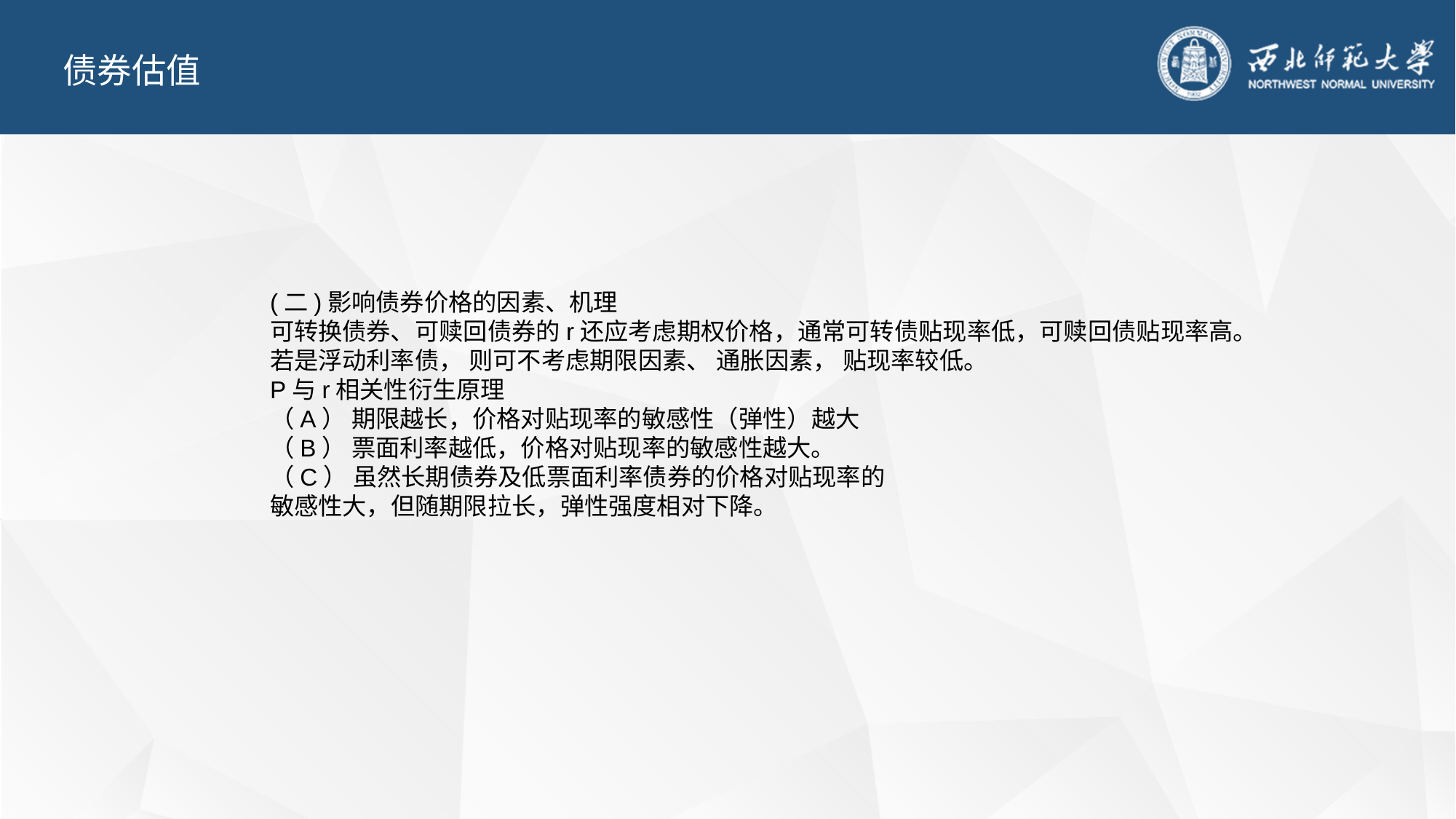

债券估值
(二)影响债券价格的因素、机理
可转换债券、可赎回债券的r还应考虑期权价格，通常可转债贴现率低，可赎回债贴现率高。
若是浮动利率债， 则可不考虑期限因素、 通胀因素， 贴现率较低。
P与r相关性衍生原理
（A） 期限越长，价格对贴现率的敏感性（弹性）越大
（B） 票面利率越低，价格对贴现率的敏感性越大。
（C） 虽然长期债券及低票面利率债券的价格对贴现率的
敏感性大，但随期限拉长，弹性强度相对下降。